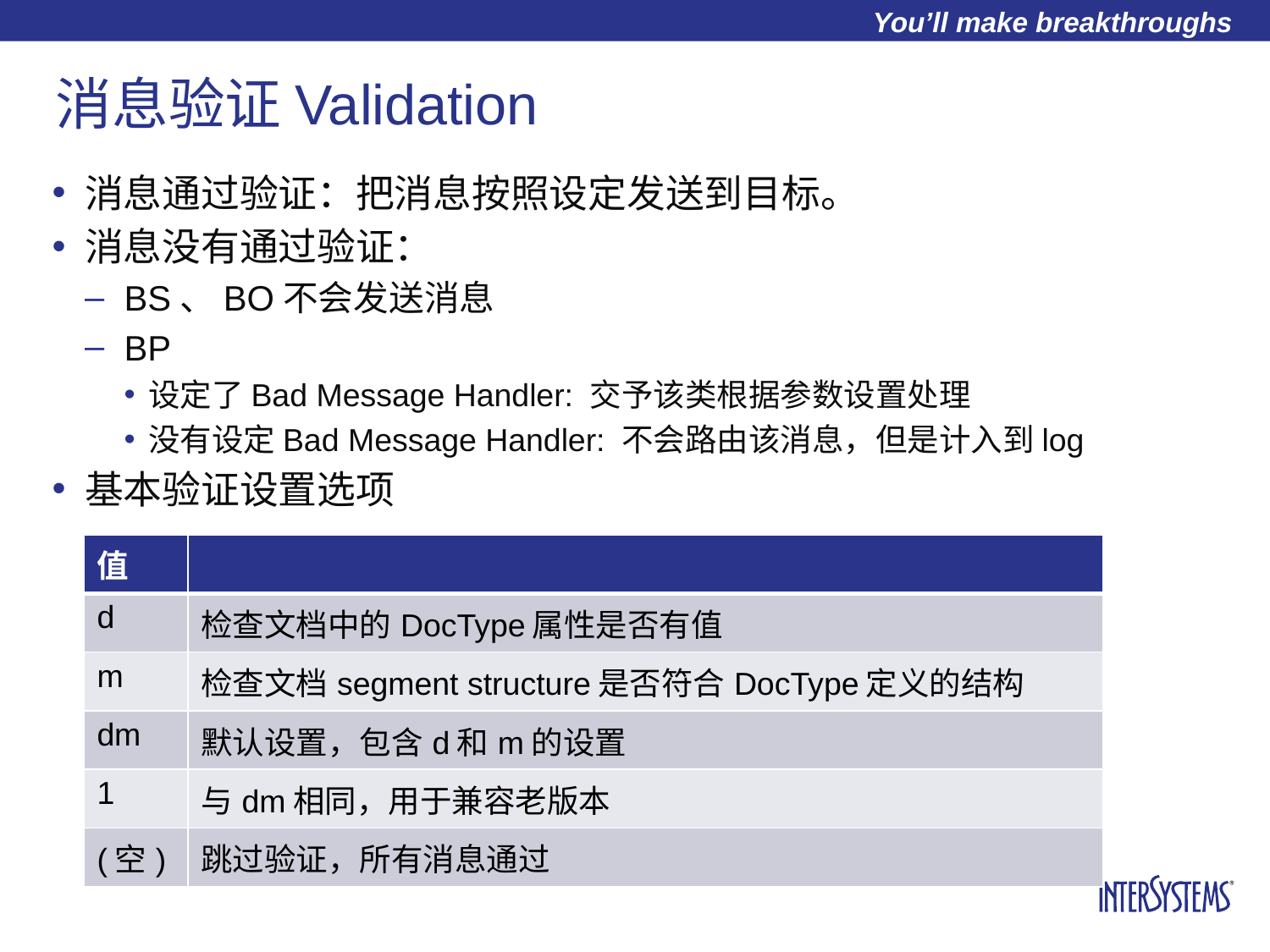

# 消息验证Validation
消息通过验证：把消息按照设定发送到目标。
消息没有通过验证：
BS、BO不会发送消息
BP
设定了Bad Message Handler: 交予该类根据参数设置处理
没有设定Bad Message Handler: 不会路由该消息，但是计入到log
基本验证设置选项

| 值 |  |
| --- | --- |
| d | 检查文档中的DocType属性是否有值 |
| m | 检查文档segment structure是否符合DocType定义的结构 |
| dm | 默认设置，包含d和m的设置 |
| 1 | 与dm相同，用于兼容老版本 |
| (空) | 跳过验证，所有消息通过 |